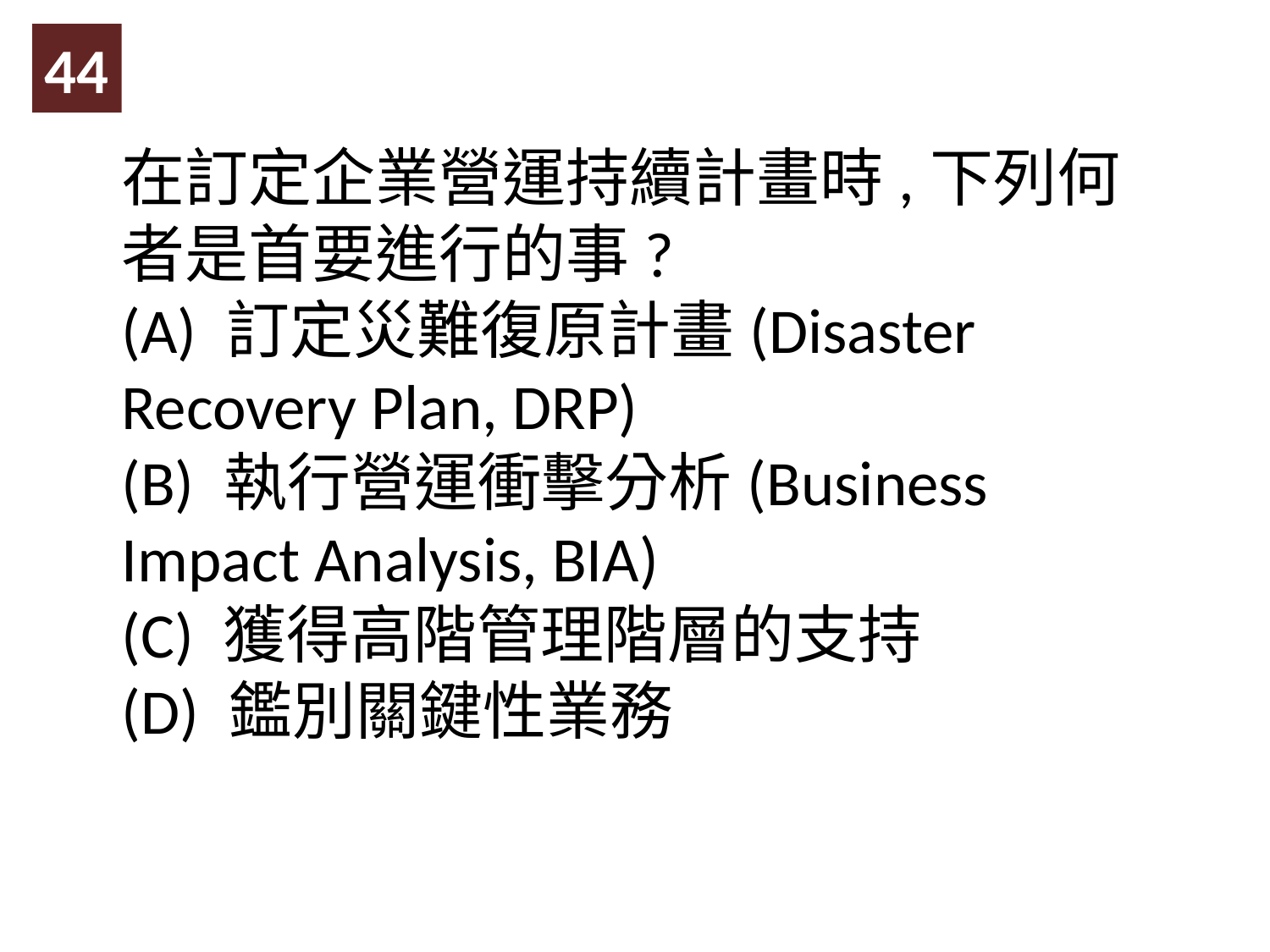

44
在訂定企業營運持續計畫時,下列何者是首要進行的事?
(A) 訂定災難復原計畫(Disaster Recovery Plan, DRP)
(B) 執行營運衝擊分析(Business Impact Analysis, BIA)
(C) 獲得高階管理階層的支持
(D) 鑑別關鍵性業務